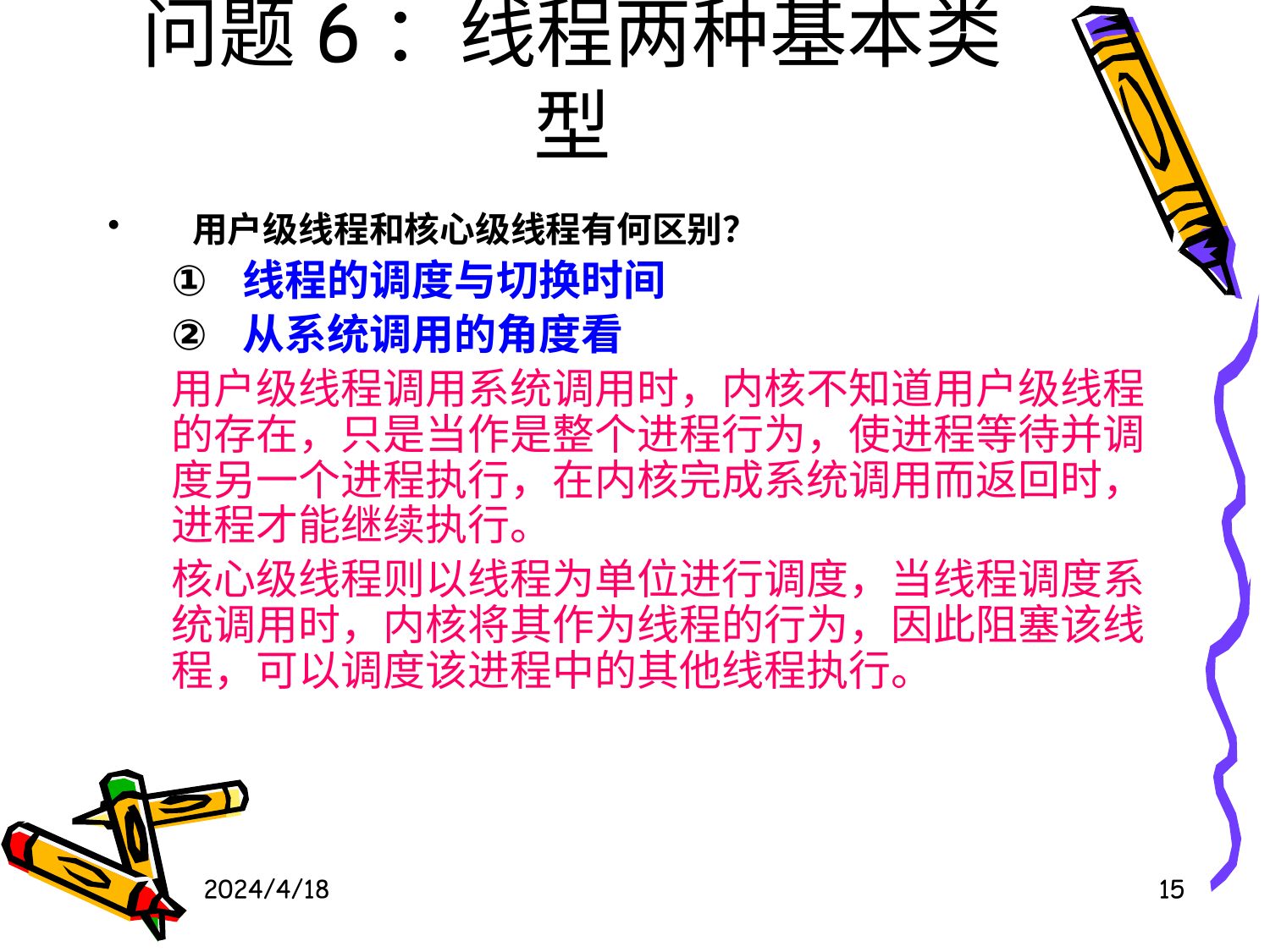

# 问题6：线程两种基本类型
用户级线程和核心级线程有何区别？
线程的调度与切换时间
从系统调用的角度看
用户级线程调用系统调用时，内核不知道用户级线程的存在，只是当作是整个进程行为，使进程等待并调度另一个进程执行，在内核完成系统调用而返回时，进程才能继续执行。
核心级线程则以线程为单位进行调度，当线程调度系统调用时，内核将其作为线程的行为，因此阻塞该线程，可以调度该进程中的其他线程执行。
2024/4/18
15